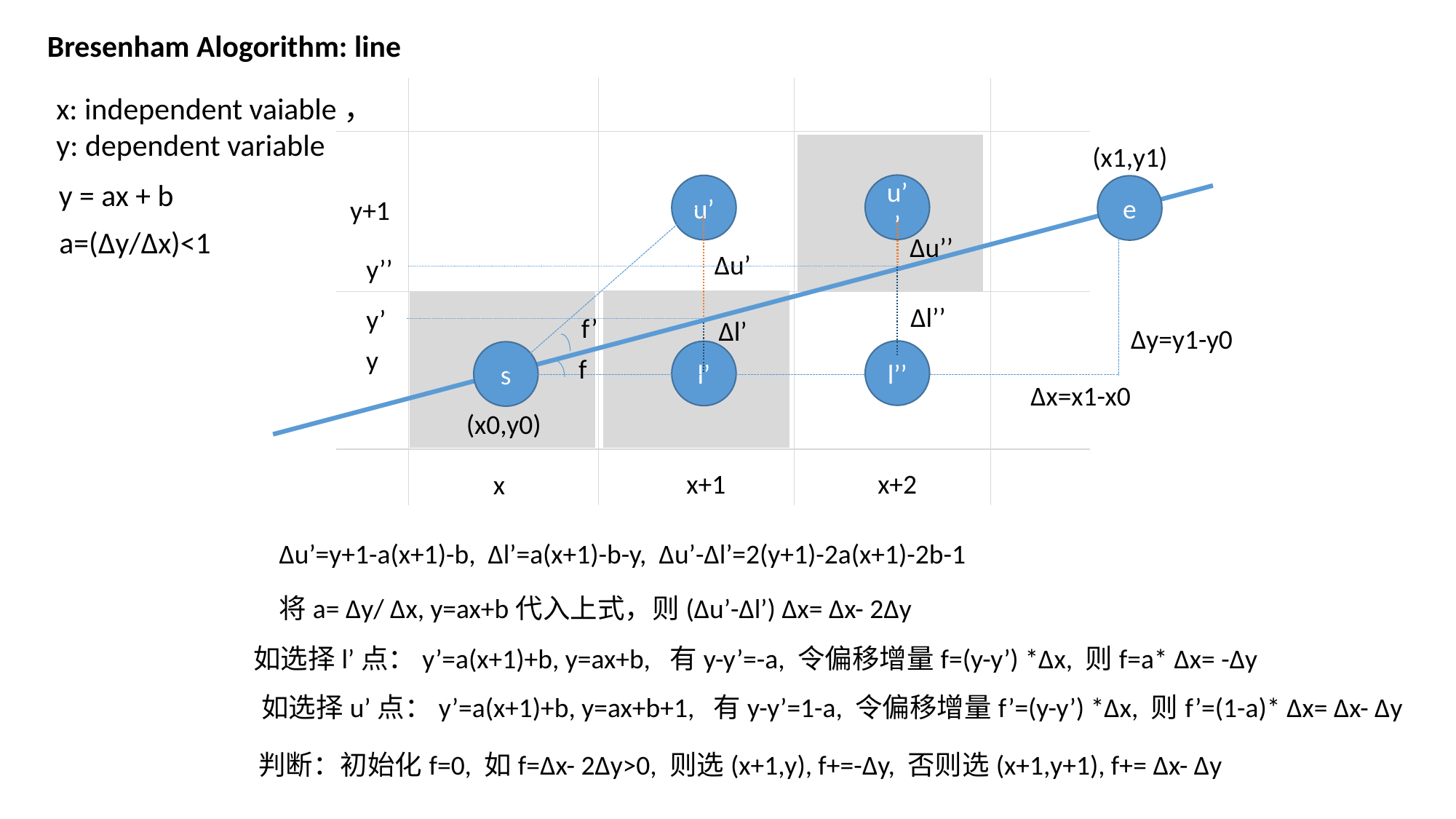

Bresenham Alogorithm: line
x: independent vaiable，
y: dependent variable
(x1,y1)

y = ax + b
u’’
u’
e
y+1
a=(Δy/Δx)<1
Δu’’
Δu’
y’’

Δl’’
y’
f’
Δl’
Δy=y1-y0

y
l’’
l’
s
f

Δx=x1-x0
(x0,y0)
x+1
x+2
x
Δu’=y+1-a(x+1)-b,  Δl’=a(x+1)-b-y,  Δu’-Δl’=2(y+1)-2a(x+1)-2b-1
将a= Δy/ Δx, y=ax+b代入上式，则(Δu’-Δl’) Δx= Δx- 2Δy
如选择l’点：y’=a(x+1)+b, y=ax+b,  有y-y’=-a, 令偏移增量f=(y-y’) *Δx, 则f=a* Δx= -Δy
如选择u’点：y’=a(x+1)+b, y=ax+b+1,  有y-y’=1-a, 令偏移增量f’=(y-y’) *Δx, 则f’=(1-a)* Δx= Δx- Δy
判断：初始化f=0, 如f=Δx- 2Δy>0, 则选(x+1,y), f+=-Δy, 否则选(x+1,y+1), f+= Δx- Δy